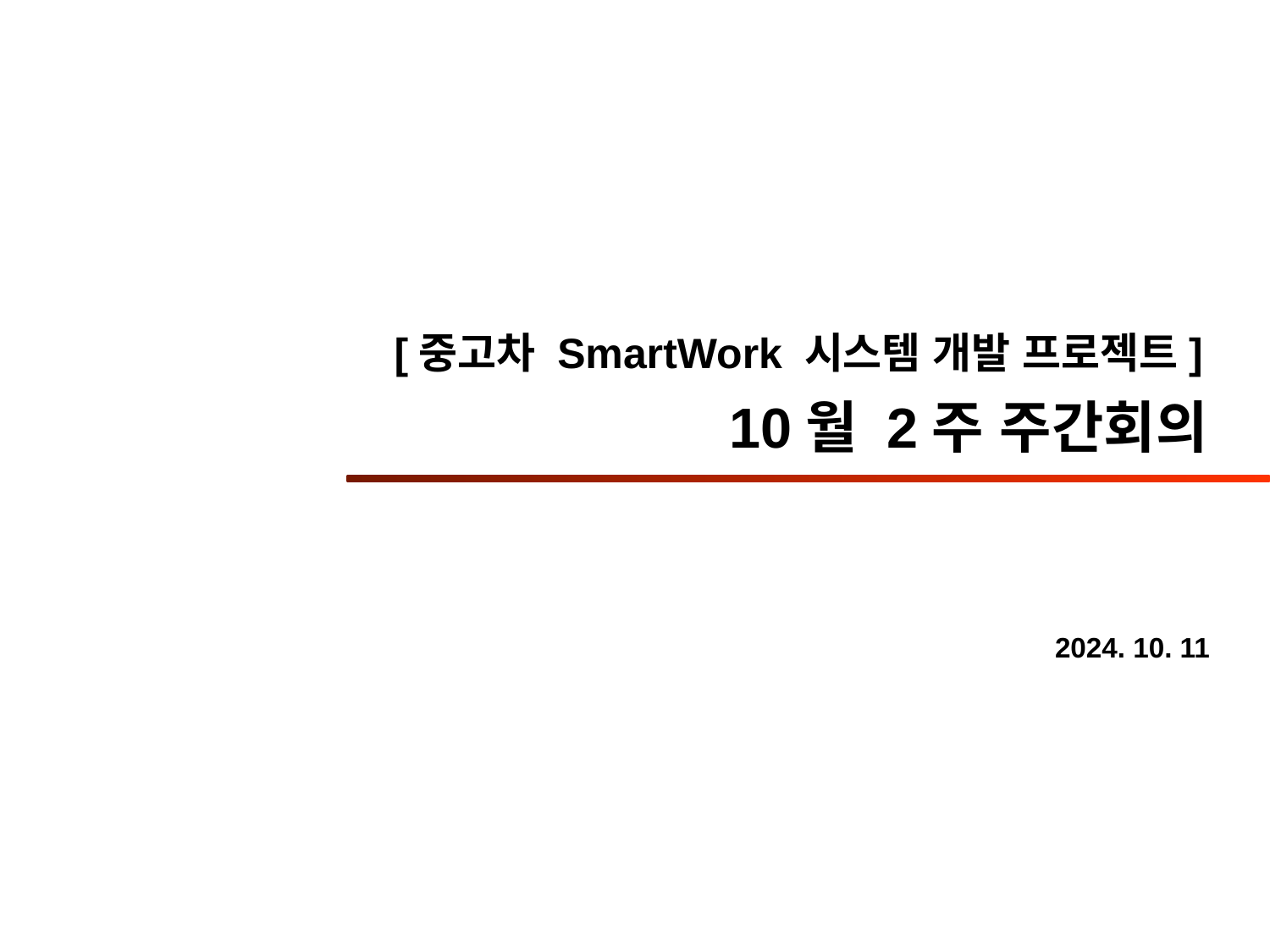

[중고차 SmartWork 시스템 개발 프로젝트]
10월 2주 주간회의

2024. 10. 11